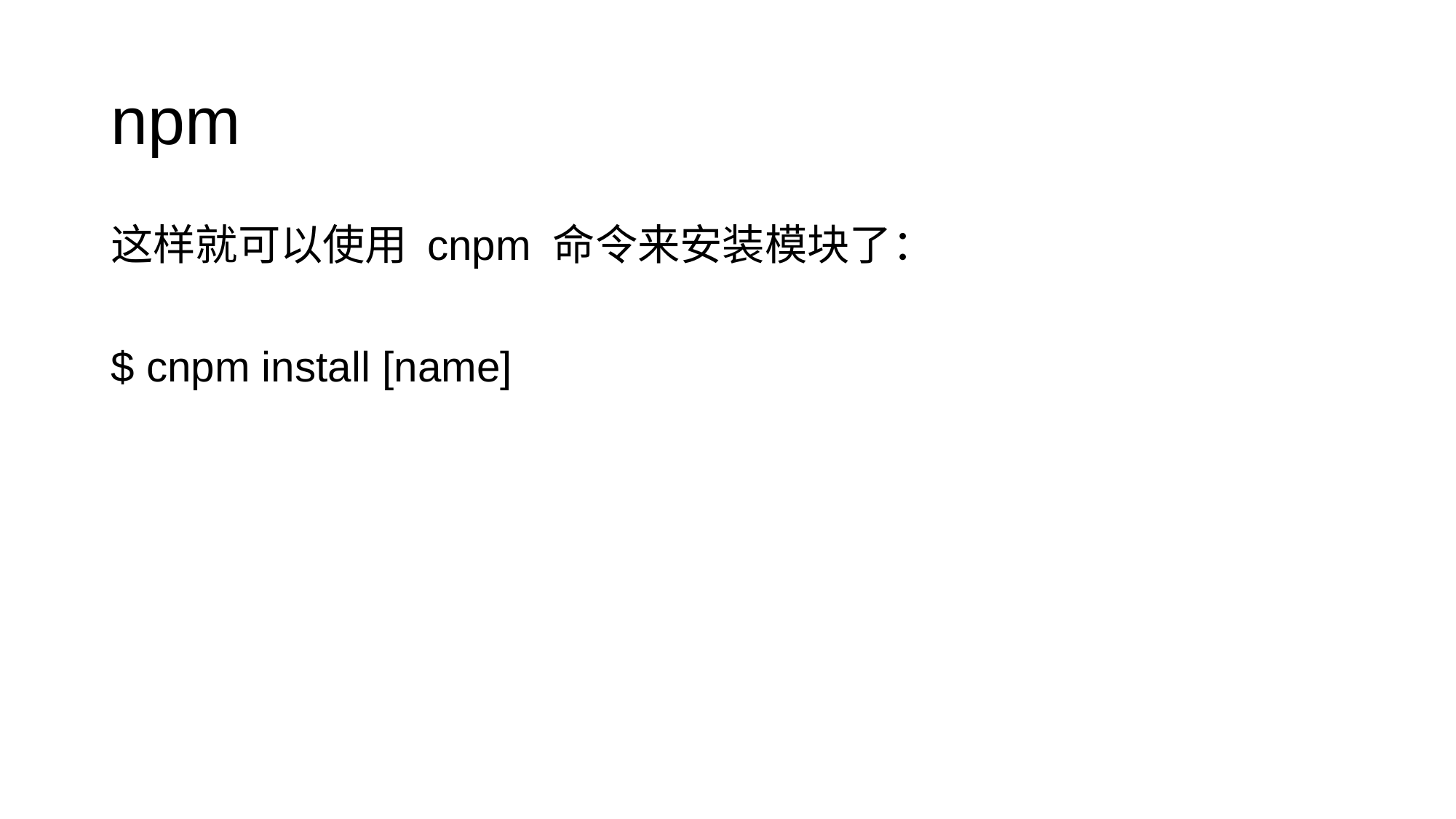

# npm
这样就可以使用 cnpm 命令来安装模块了：

$ cnpm install [name]